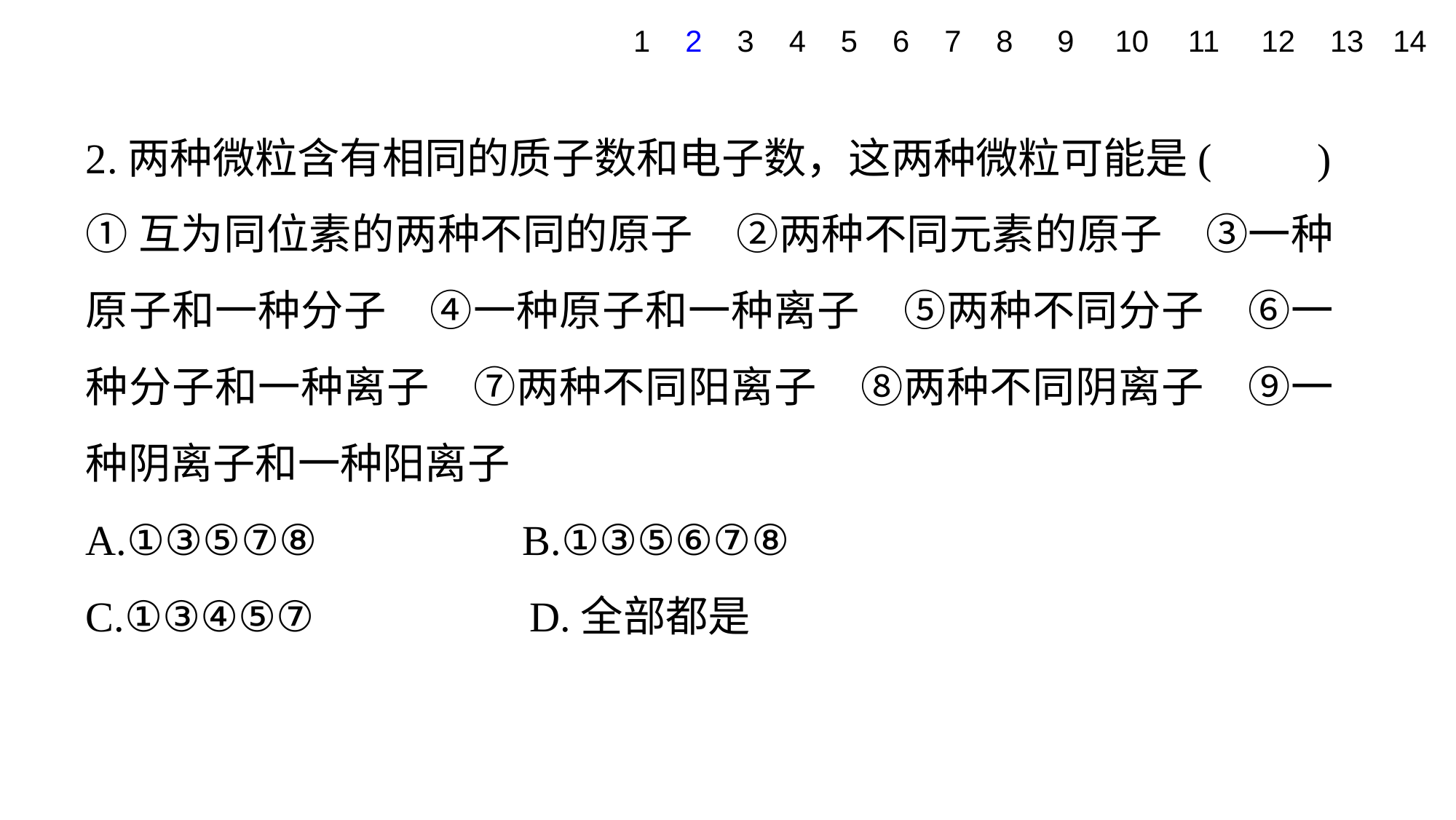

1
2
3
4
5
6
7
8
9
10
11
12
13
14
2.两种微粒含有相同的质子数和电子数，这两种微粒可能是(　　)
①互为同位素的两种不同的原子　②两种不同元素的原子　③一种原子和一种分子　④一种原子和一种离子　⑤两种不同分子　⑥一种分子和一种离子　⑦两种不同阳离子　⑧两种不同阴离子　⑨一种阴离子和一种阳离子
A.①③⑤⑦⑧  			B.①③⑤⑥⑦⑧
C.①③④⑤⑦  		           D.全部都是